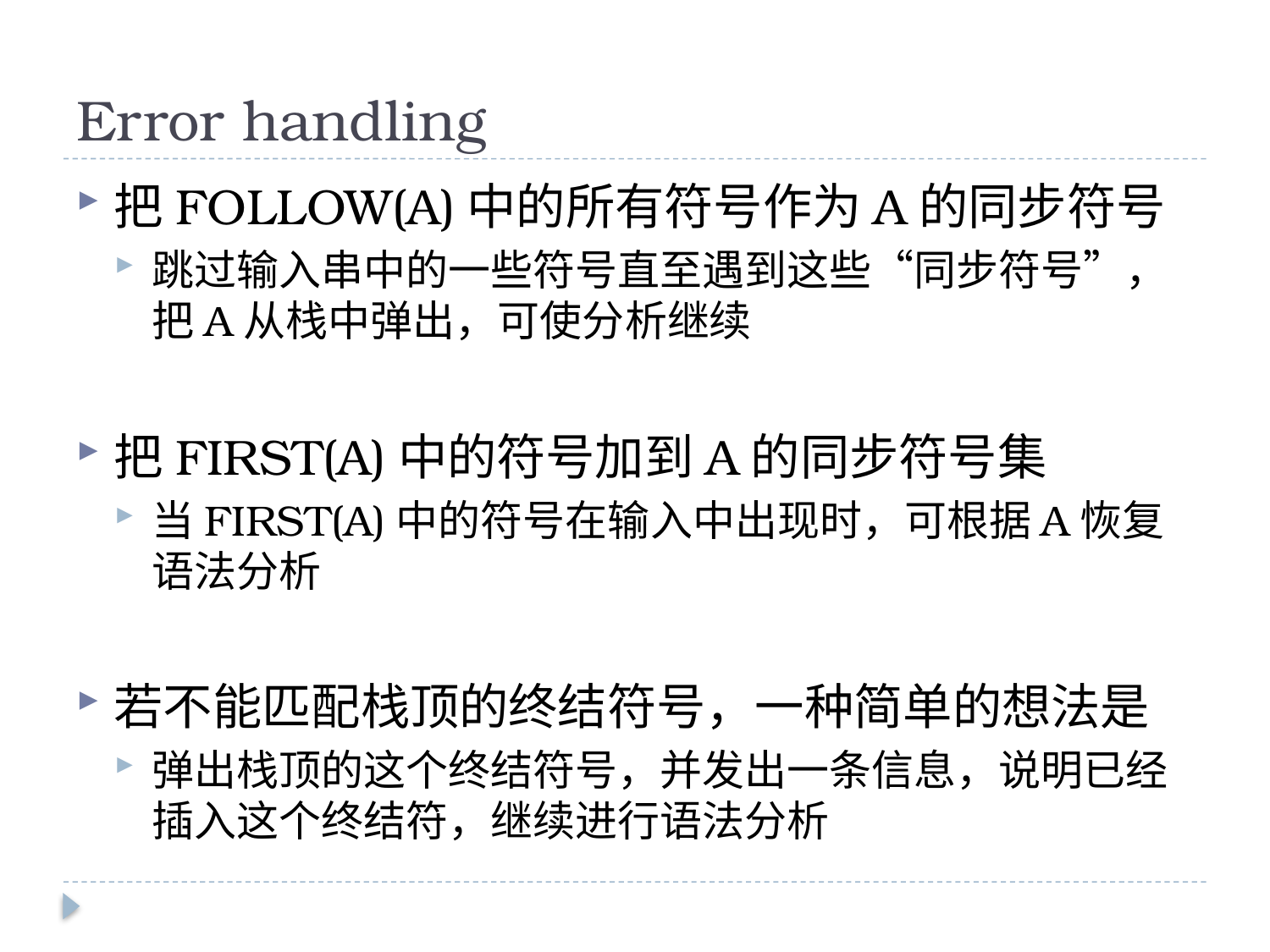

# Error handling
把FOLLOW(A)中的所有符号作为A的同步符号
跳过输入串中的一些符号直至遇到这些“同步符号”，把A从栈中弹出，可使分析继续

把FIRST(A)中的符号加到A的同步符号集
当FIRST(A)中的符号在输入中出现时，可根据A恢复语法分析

若不能匹配栈顶的终结符号，一种简单的想法是
弹出栈顶的这个终结符号，并发出一条信息，说明已经插入这个终结符，继续进行语法分析

71